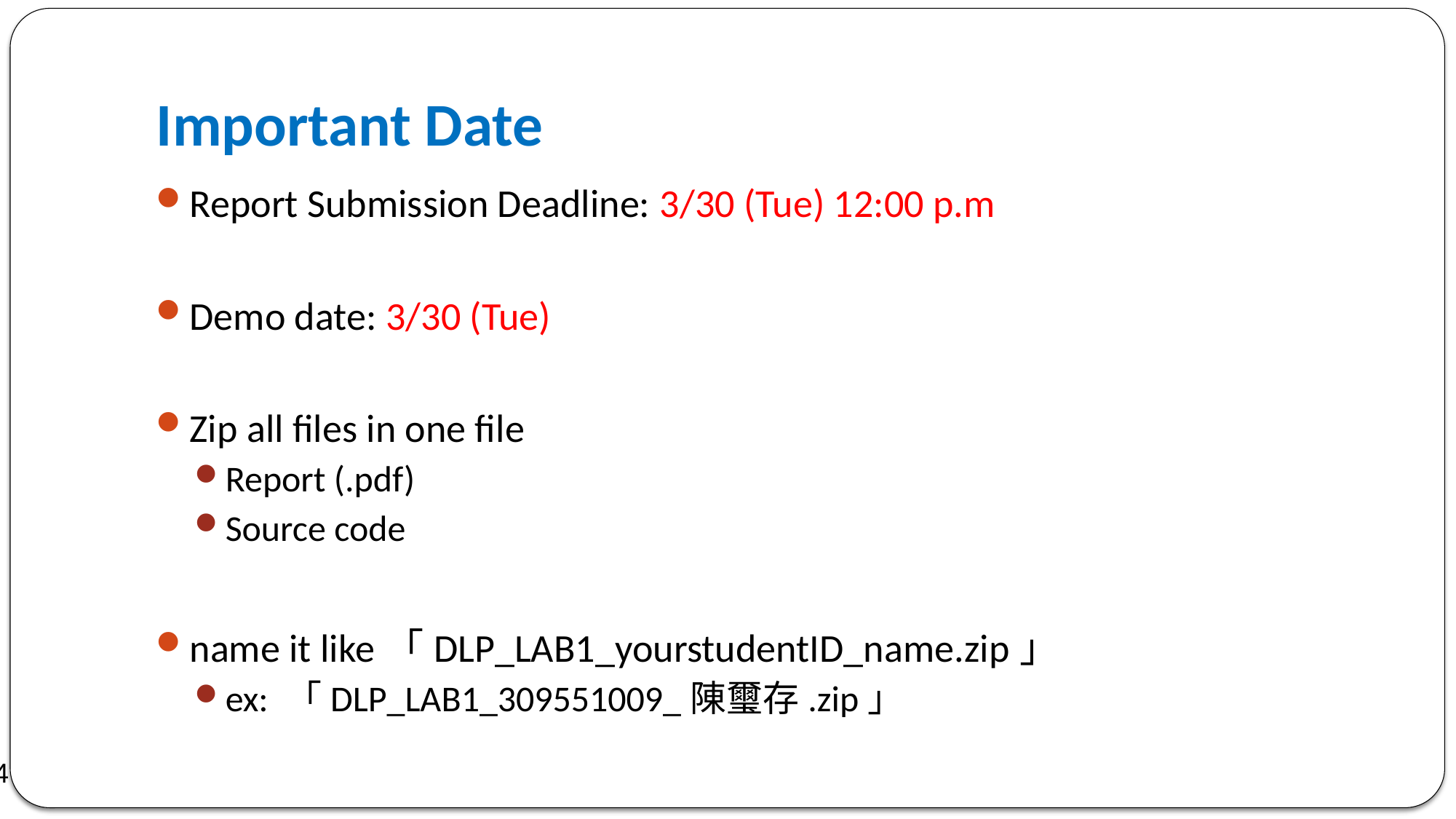

# Important Date
Report Submission Deadline: 3/30 (Tue) 12:00 p.m

Demo date: 3/30 (Tue)

Zip all files in one file
Report (.pdf)
Source code

name it like「DLP_LAB1_yourstudentID_name.zip」
ex: 「DLP_LAB1_309551009_陳璽存.zip」